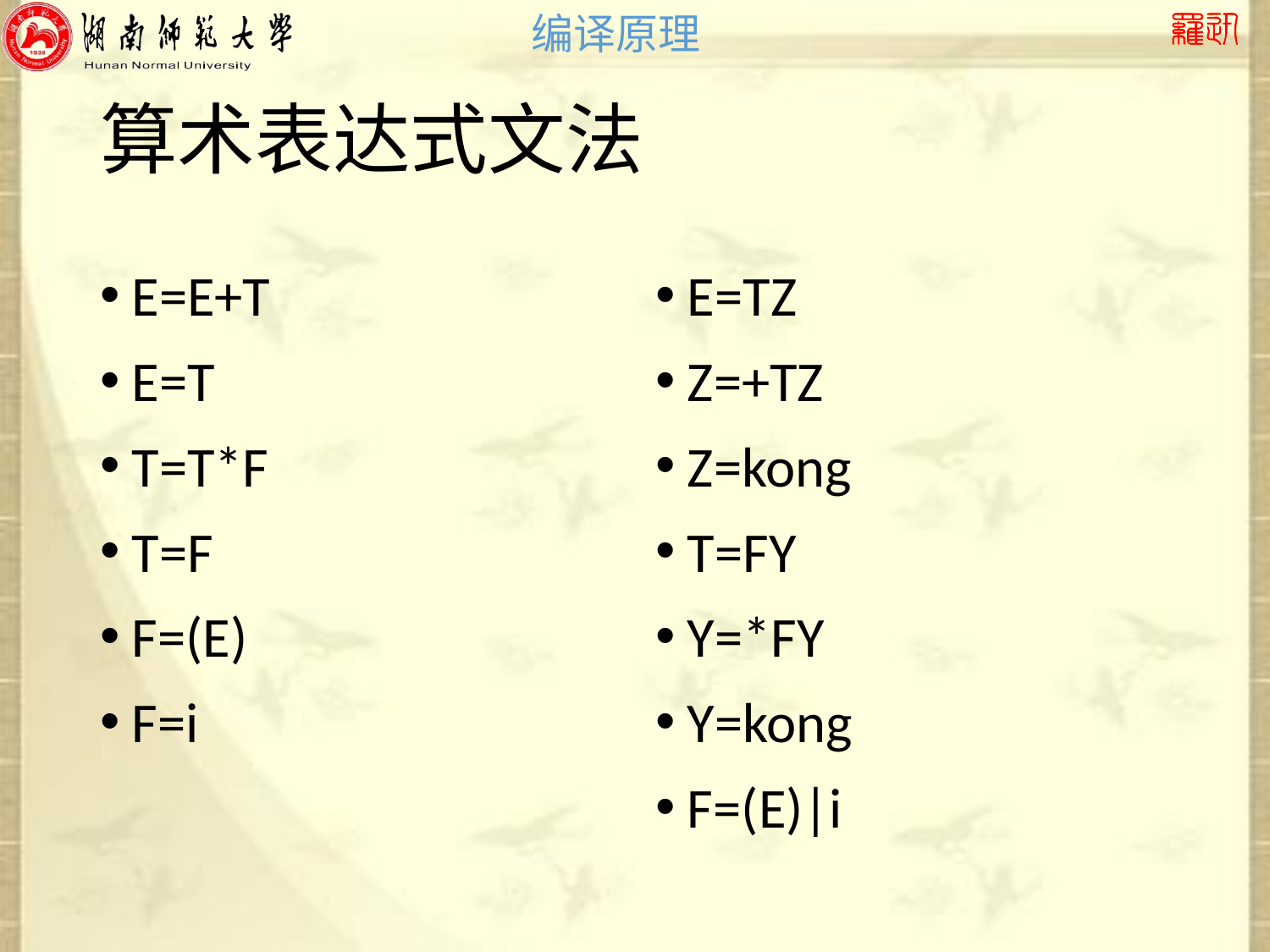

# 算术表达式文法
E=E+T
E=T
T=T*F
T=F
F=(E)
F=i
E=TZ
Z=+TZ
Z=kong
T=FY
Y=*FY
Y=kong
F=(E)|i